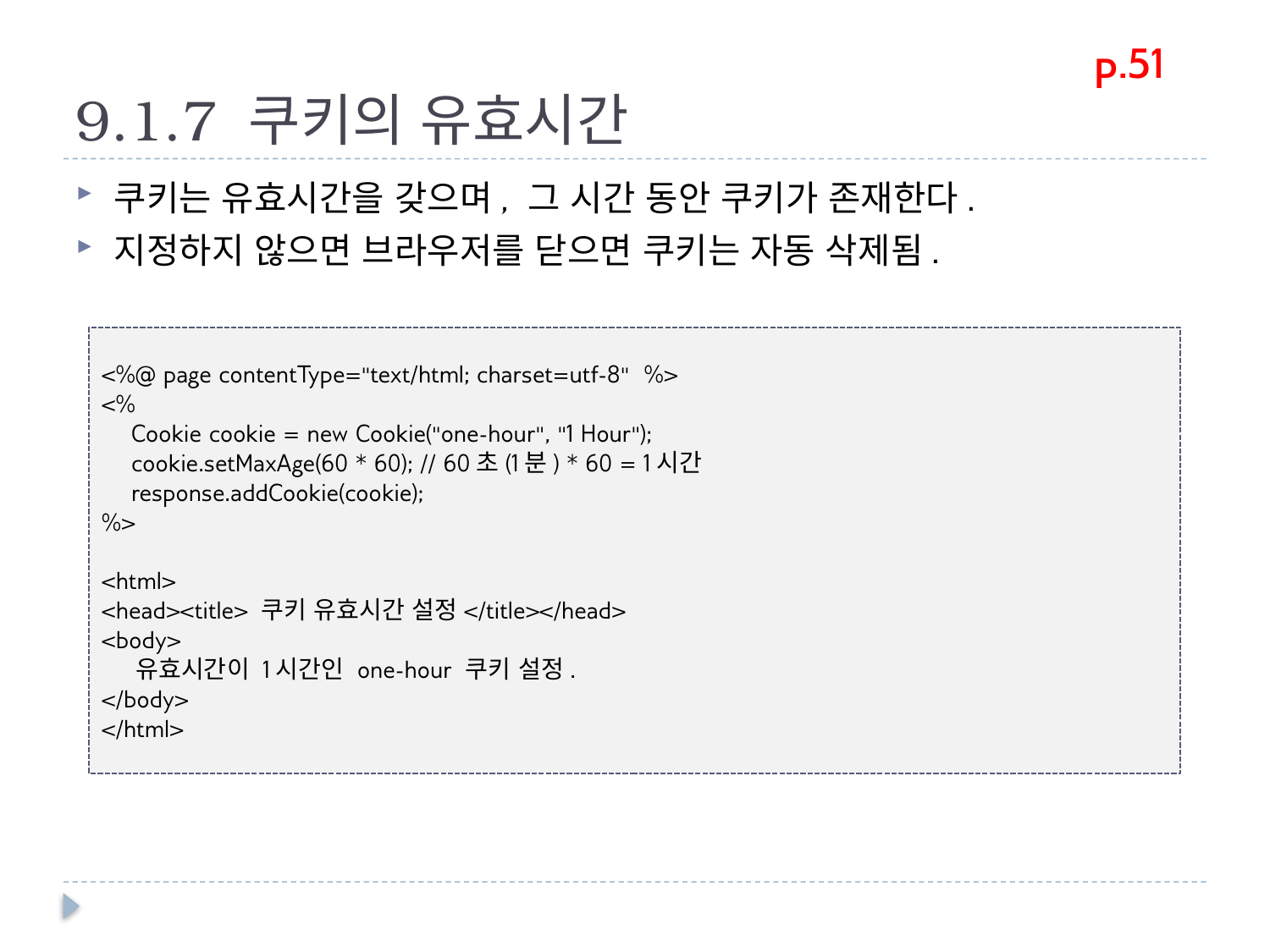

# 9.1.7 쿠키의 유효시간
p.51
쿠키는 유효시간을 갖으며, 그 시간 동안 쿠키가 존재한다.
지정하지 않으면 브라우저를 닫으면 쿠키는 자동 삭제됨.

<%@ page contentType="text/html; charset=utf-8"  %>
<%
    Cookie cookie = new Cookie("one-hour", "1 Hour");
    cookie.setMaxAge(60 * 60); // 60초(1분) * 60 = 1시간
    response.addCookie(cookie);
%>

<html>
<head><title> 쿠키 유효시간 설정</title></head>
<body>
    유효시간이 1시간인 one-hour 쿠키 설정.
</body>
</html>